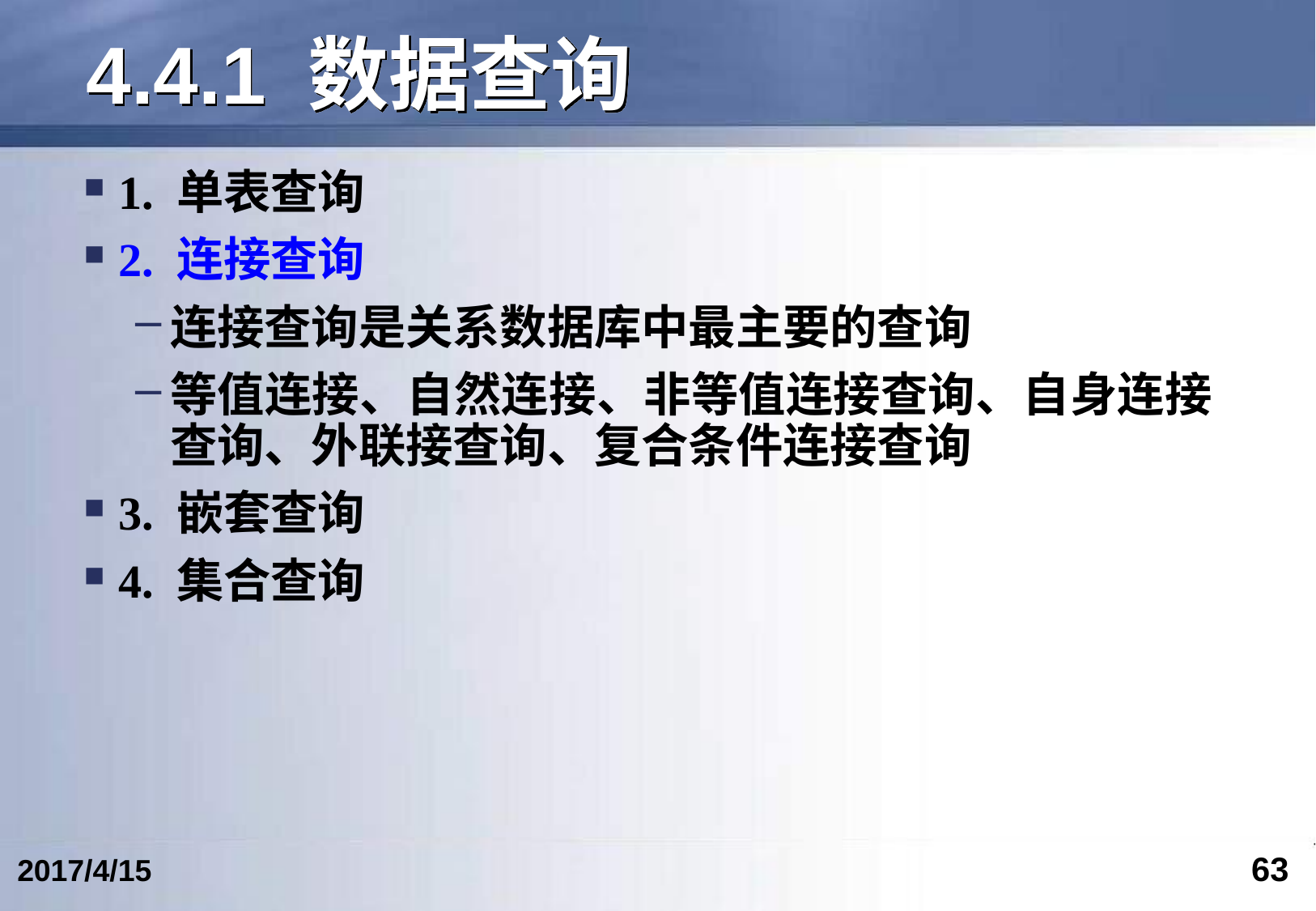

# 4.4.1 数据查询
1. 单表查询
2. 连接查询
连接查询是关系数据库中最主要的查询
等值连接、自然连接、非等值连接查询、自身连接查询、外联接查询、复合条件连接查询
3. 嵌套查询
4. 集合查询
63
2017/4/15